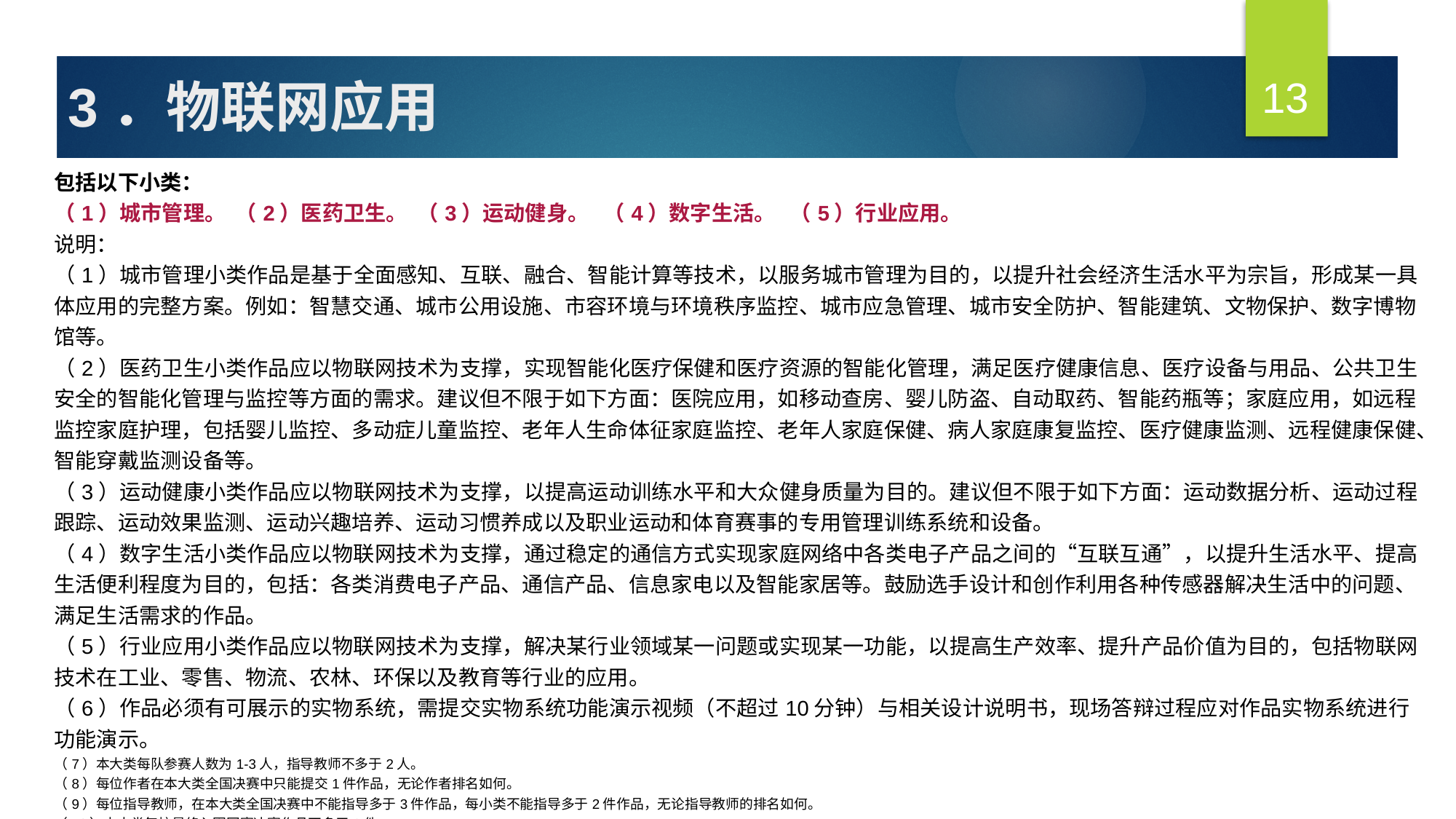

13
# 3．物联网应用
| 包括以下小类： （1）城市管理。 （2）医药卫生。 （3）运动健身。 （4）数字生活。 （5）行业应用。 说明： （1）城市管理小类作品是基于全面感知、互联、融合、智能计算等技术，以服务城市管理为目的，以提升社会经济生活水平为宗旨，形成某一具体应用的完整方案。例如：智慧交通、城市公用设施、市容环境与环境秩序监控、城市应急管理、城市安全防护、智能建筑、文物保护、数字博物馆等。 （2）医药卫生小类作品应以物联网技术为支撑，实现智能化医疗保健和医疗资源的智能化管理，满足医疗健康信息、医疗设备与用品、公共卫生安全的智能化管理与监控等方面的需求。建议但不限于如下方面：医院应用，如移动查房、婴儿防盗、自动取药、智能药瓶等；家庭应用，如远程监控家庭护理，包括婴儿监控、多动症儿童监控、老年人生命体征家庭监控、老年人家庭保健、病人家庭康复监控、医疗健康监测、远程健康保健、智能穿戴监测设备等。 （3）运动健康小类作品应以物联网技术为支撑，以提高运动训练水平和大众健身质量为目的。建议但不限于如下方面：运动数据分析、运动过程跟踪、运动效果监测、运动兴趣培养、运动习惯养成以及职业运动和体育赛事的专用管理训练系统和设备。 （4）数字生活小类作品应以物联网技术为支撑，通过稳定的通信方式实现家庭网络中各类电子产品之间的“互联互通”，以提升生活水平、提高生活便利程度为目的，包括：各类消费电子产品、通信产品、信息家电以及智能家居等。鼓励选手设计和创作利用各种传感器解决生活中的问题、满足生活需求的作品。 （5）行业应用小类作品应以物联网技术为支撑，解决某行业领域某一问题或实现某一功能，以提高生产效率、提升产品价值为目的，包括物联网技术在工业、零售、物流、农林、环保以及教育等行业的应用。 （6）作品必须有可展示的实物系统，需提交实物系统功能演示视频（不超过10分钟）与相关设计说明书，现场答辩过程应对作品实物系统进行功能演示。 （7）本大类每队参赛人数为1-3人，指导教师不多于2人。 （8）每位作者在本大类全国决赛中只能提交1件作品，无论作者排名如何。 （9）每位指导教师，在本大类全国决赛中不能指导多于3件作品，每小类不能指导多于2件作品，无论指导教师的排名如何。 （10）本大类每校最终入围国赛决赛作品不多于3件。 （11）安徽省级赛要求： 每位参赛学生参与创作的作品每大类不得超过2件； 每位指导教师指导的作品数量每大类不得超过4件，其中作为第一指导老师的不得超过2件，作为第二指导老师的不得超过2件。 作品提交时，必须上传体积不超过500MB、时长不超过10分钟的作品演示视频。 |
| --- |